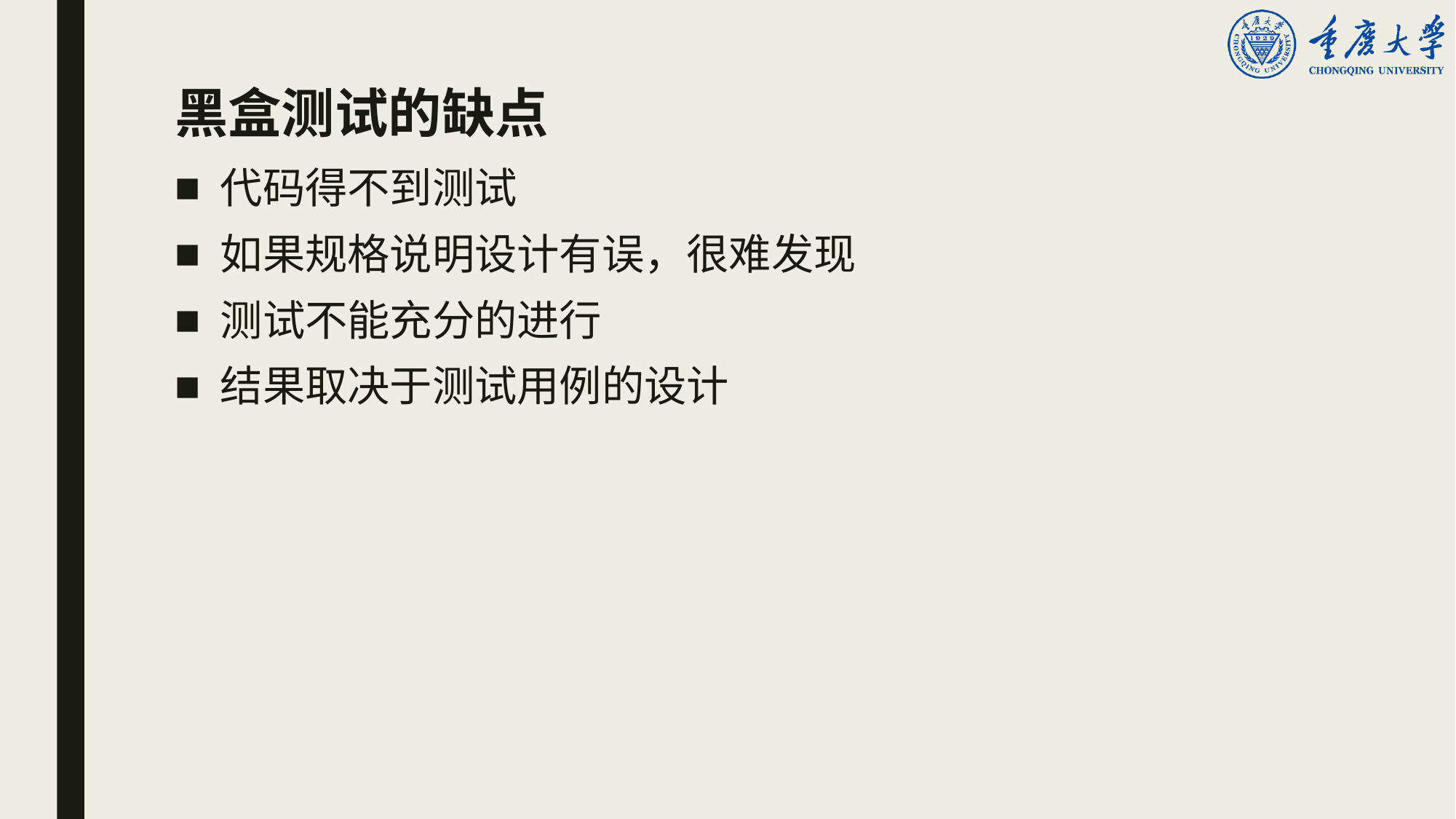

# 黑盒测试的缺点
代码得不到测试
如果规格说明设计有误，很难发现
测试不能充分的进行
结果取决于测试用例的设计